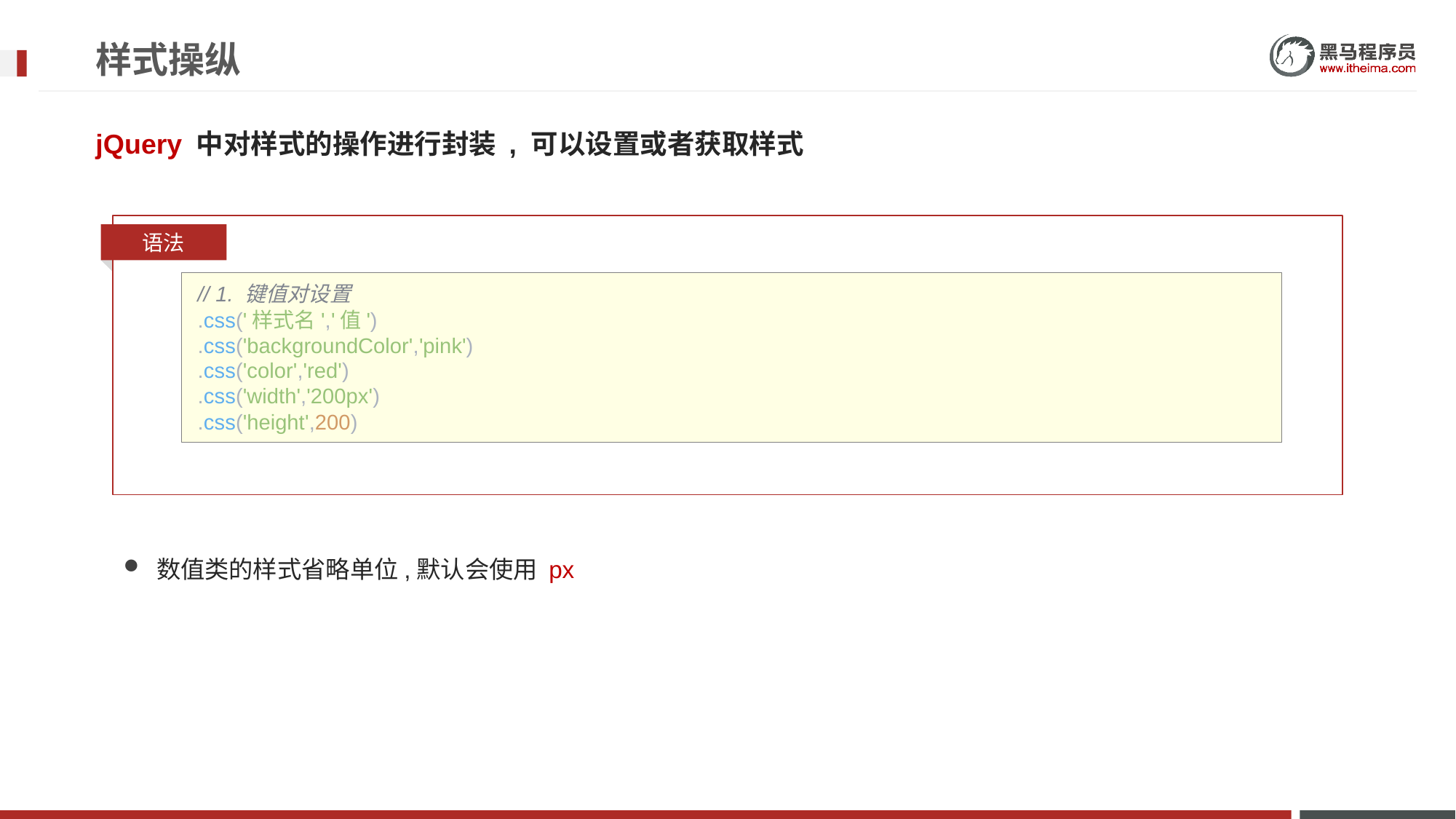

# 样式操纵
jQuery 中对样式的操作进行封装 , 可以设置或者获取样式

语法

      // 1. 键值对设置
      .css('样式名','值')
      .css('backgroundColor','pink')
      .css('color','red')
      .css('width','200px')
      .css('height',200)
数值类的样式省略单位,默认会使用 px